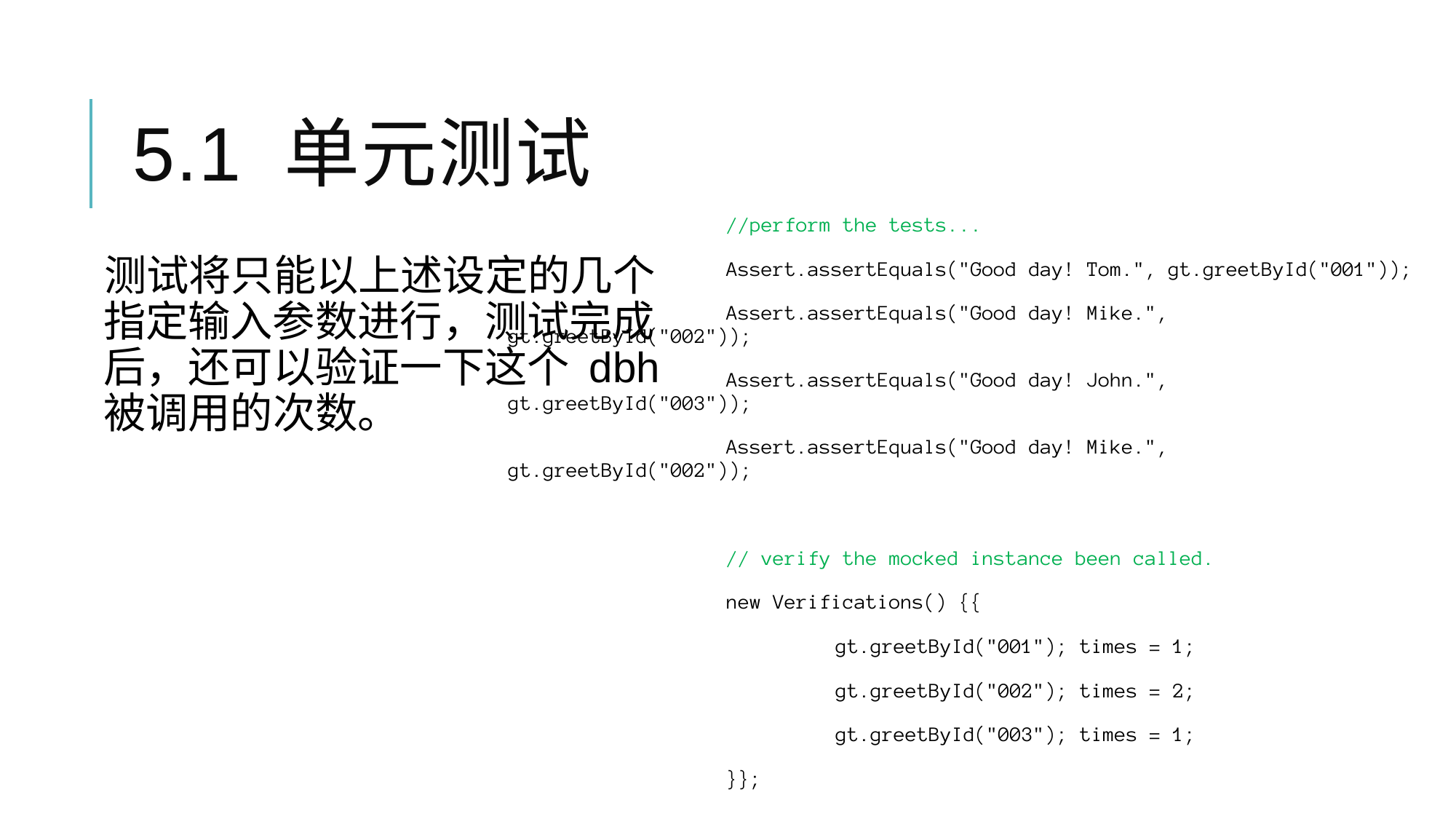

# 5.1 单元测试
		//perform the tests...
		Assert.assertEquals("Good day! Tom.", gt.greetById("001"));
		Assert.assertEquals("Good day! Mike.", gt.greetById("002"));
		Assert.assertEquals("Good day! John.", gt.greetById("003"));
		Assert.assertEquals("Good day! Mike.", gt.greetById("002"));

		// verify the mocked instance been called.
		new Verifications() {{
			gt.greetById("001"); times = 1;
			gt.greetById("002"); times = 2;
			gt.greetById("003"); times = 1;
		}};
测试将只能以上述设定的几个指定输入参数进行，测试完成后，还可以验证一下这个 dbh 被调用的次数。